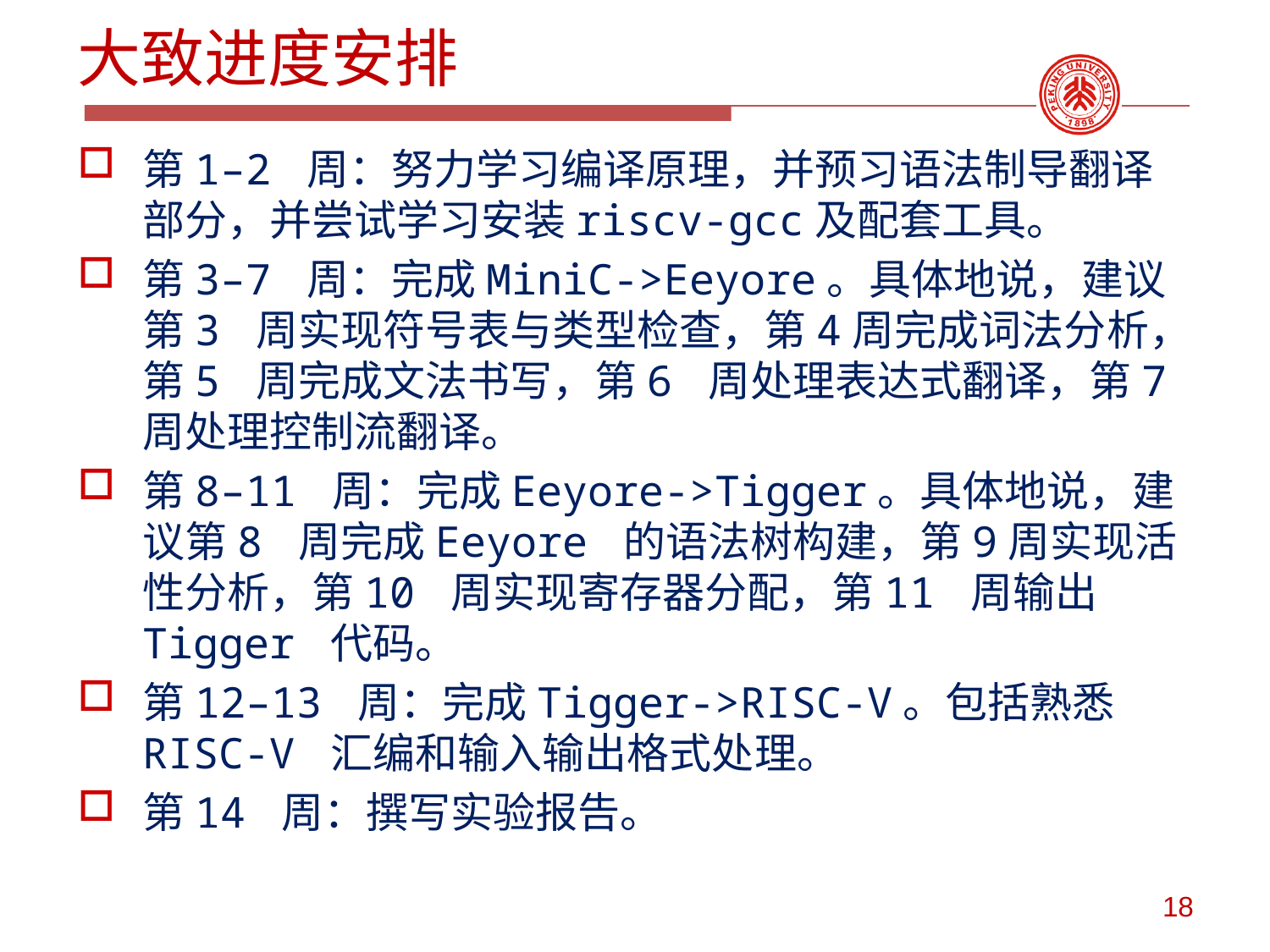

# 大致进度安排
第1–2 周：努力学习编译原理，并预习语法制导翻译部分，并尝试学习安装riscv-gcc及配套工具。
第3–7 周：完成MiniC->Eeyore。具体地说，建议第3 周实现符号表与类型检查，第4周完成词法分析，第5 周完成文法书写，第6 周处理表达式翻译，第7 周处理控制流翻译。
第8–11 周：完成Eeyore->Tigger。具体地说，建议第8 周完成Eeyore 的语法树构建，第9周实现活性分析，第10 周实现寄存器分配，第11 周输出Tigger 代码。
第12–13 周：完成Tigger->RISC-V。包括熟悉RISC-V 汇编和输入输出格式处理。
第14 周：撰写实验报告。

18